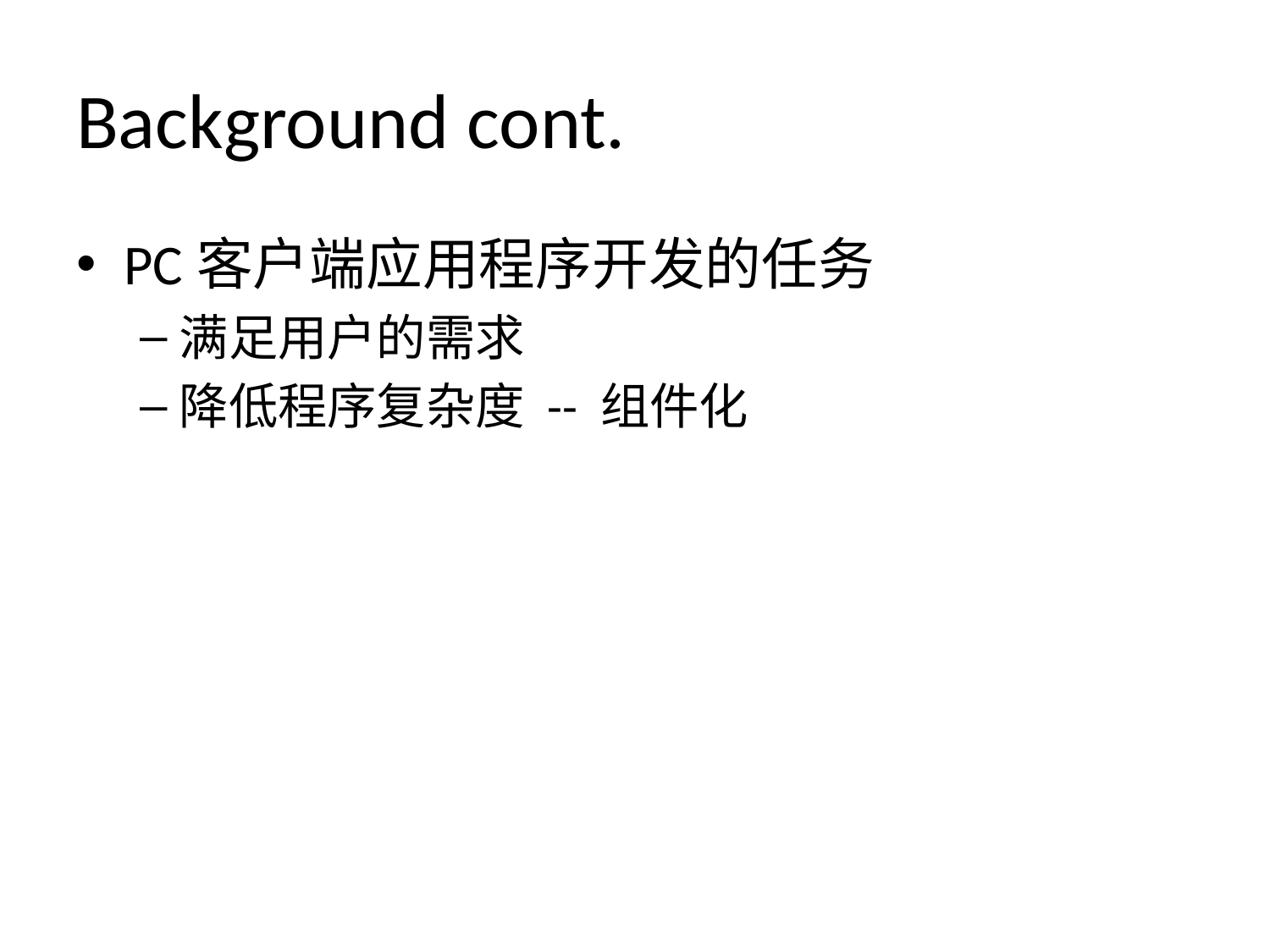

# Background cont.
PC客户端应用程序开发的任务
满足用户的需求
降低程序复杂度 -- 组件化